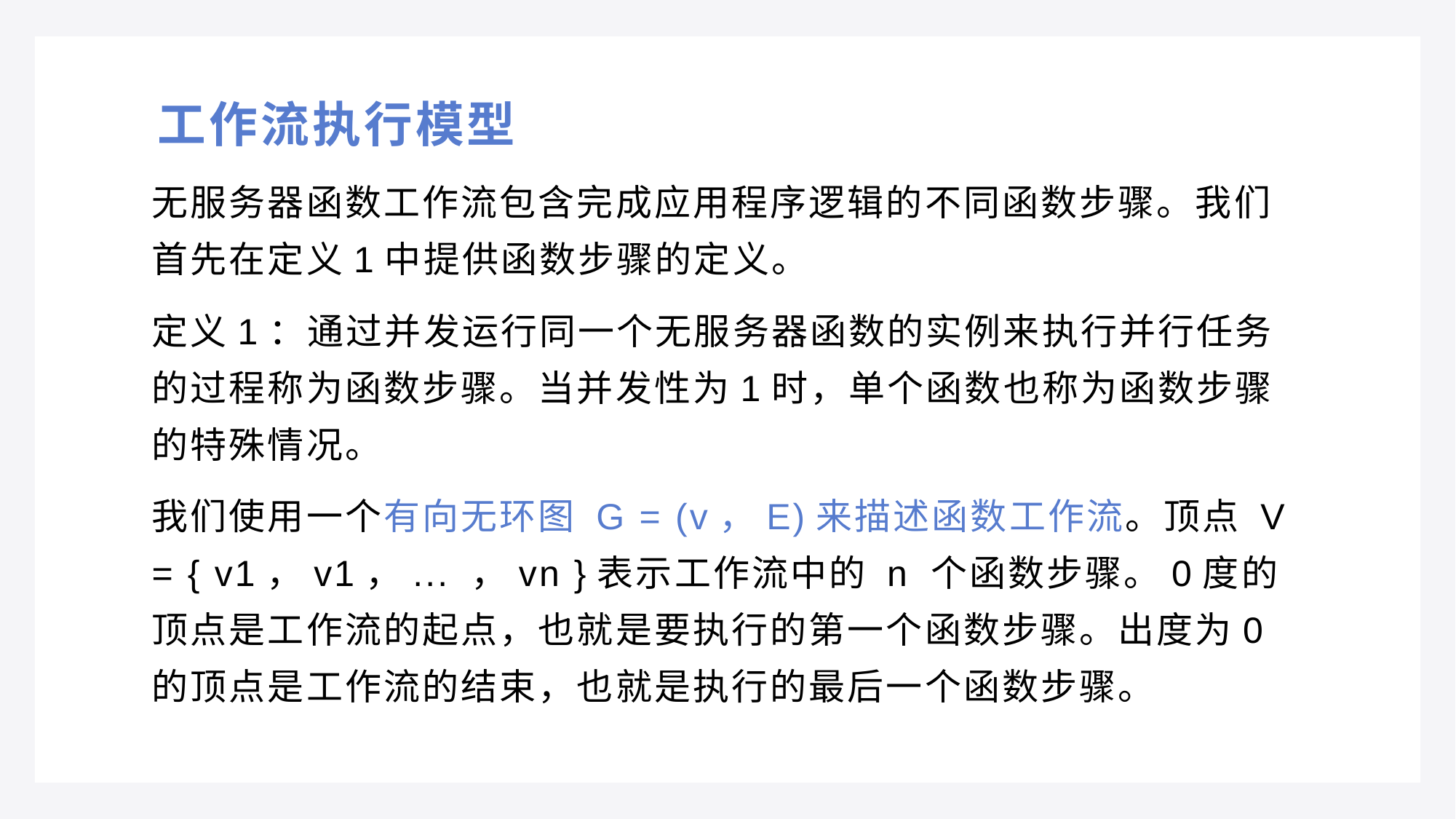

# 工作流执行模型
无服务器函数工作流包含完成应用程序逻辑的不同函数步骤。我们首先在定义1中提供函数步骤的定义。
定义1：通过并发运行同一个无服务器函数的实例来执行并行任务的过程称为函数步骤。当并发性为1时，单个函数也称为函数步骤的特殊情况。
我们使用一个有向无环图 G = (v，E)来描述函数工作流。顶点 V = { v1，v1，... ，vn }表示工作流中的 n 个函数步骤。0度的顶点是工作流的起点，也就是要执行的第一个函数步骤。出度为0的顶点是工作流的结束，也就是执行的最后一个函数步骤。